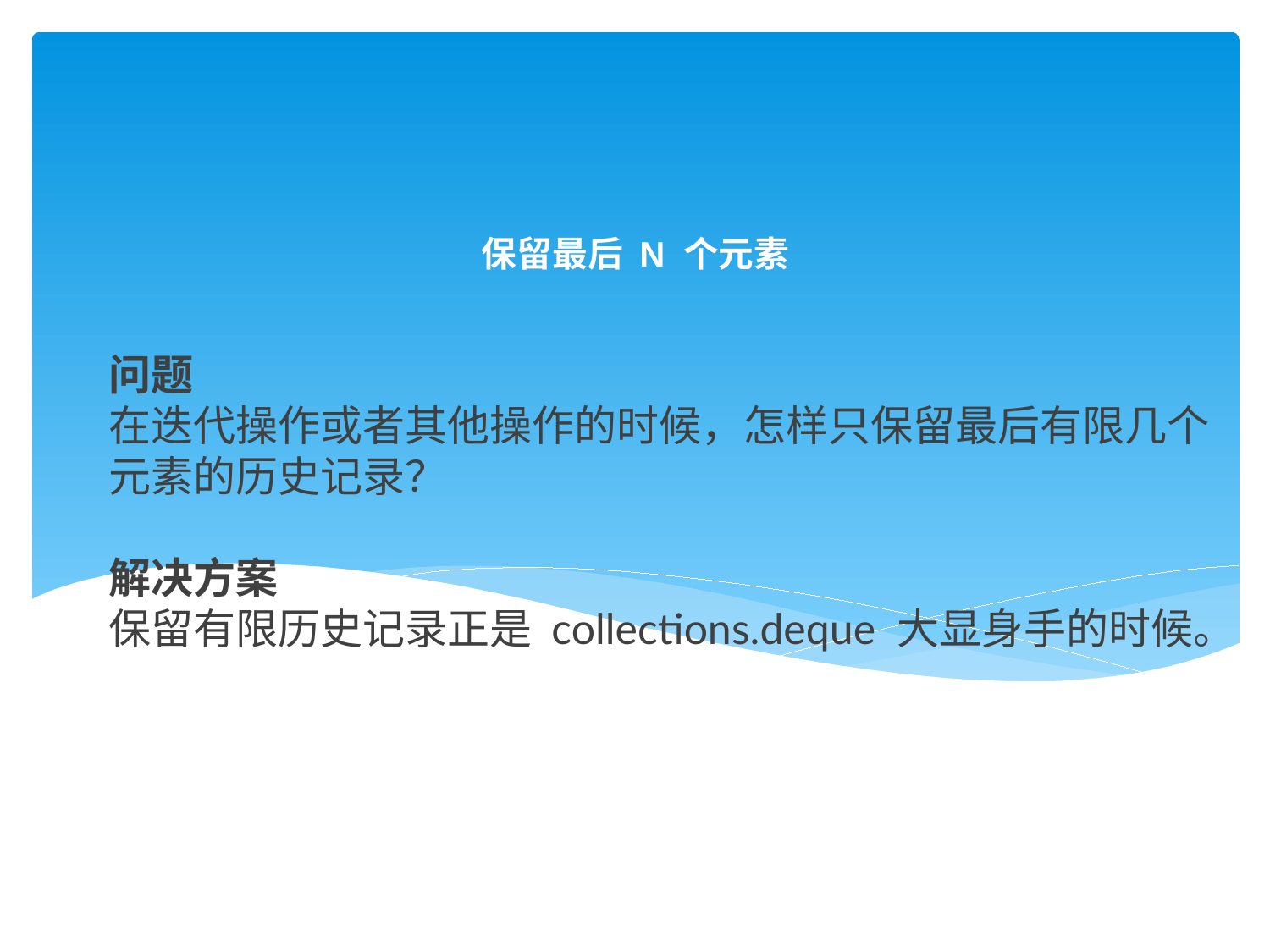

保留最后 N 个元素

# 问题 在迭代操作或者其他操作的时候，怎样只保留最后有限几个元素的历史记录？ 解决方案 保留有限历史记录正是 collections.deque 大显身手的时候。